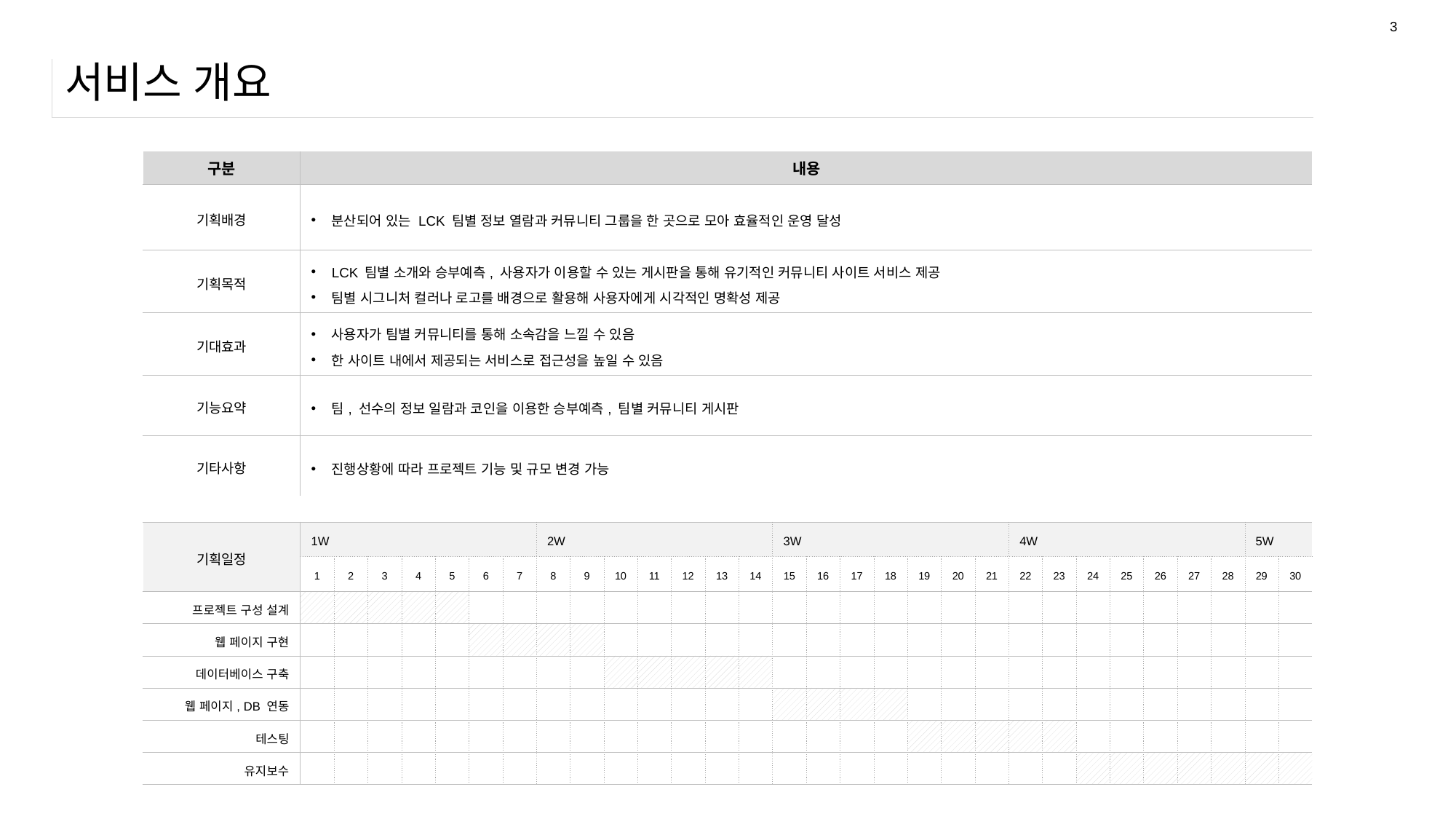

3
# 서비스 개요
| 구분 | 내용 |  |  |  |  |  |  |  |  |  |  |  |  |  |  |  |  |  |  |  |  |  |  |  |  |  |  |  |  |  |
| --- | --- | --- | --- | --- | --- | --- | --- | --- | --- | --- | --- | --- | --- | --- | --- | --- | --- | --- | --- | --- | --- | --- | --- | --- | --- | --- | --- | --- | --- | --- |
| 기획배경 | 분산되어 있는 LCK 팀별 정보 열람과 커뮤니티 그룹을 한 곳으로 모아 효율적인 운영 달성 |  |  |  |  |  |  |  |  |  |  |  |  |  |  |  |  |  |  |  |  |  |  |  |  |  |  |  |  |  |
| 기획목적 | LCK 팀별 소개와 승부예측, 사용자가 이용할 수 있는 게시판을 통해 유기적인 커뮤니티 사이트 서비스 제공 팀별 시그니처 컬러나 로고를 배경으로 활용해 사용자에게 시각적인 명확성 제공 |  |  |  |  |  |  |  |  |  |  |  |  |  |  |  |  |  |  |  |  |  |  |  |  |  |  |  |  |  |
| 기대효과 | 사용자가 팀별 커뮤니티를 통해 소속감을 느낄 수 있음 한 사이트 내에서 제공되는 서비스로 접근성을 높일 수 있음 |  |  |  |  |  |  |  |  |  |  |  |  |  |  |  |  |  |  |  |  |  |  |  |  |  |  |  |  |  |
| 기능요약 | 팀, 선수의 정보 일람과 코인을 이용한 승부예측, 팀별 커뮤니티 게시판 |  |  |  |  |  |  |  |  |  |  |  |  |  |  |  |  |  |  |  |  |  |  |  |  |  |  |  |  |  |
| 기타사항 | 진행상황에 따라 프로젝트 기능 및 규모 변경 가능 |  |  |  |  |  |  |  |  |  |  |  |  |  |  |  |  |  |  |  |  |  |  |  |  |  |  |  |  |  |
|  |  |  |  |  |  |  |  |  |  |  |  |  |  |  |  |  |  |  |  |  |  |  |  |  |  |  |  |  |  |  |
| 기획일정 | 1W |  |  |  |  |  |  | 2W |  |  |  |  |  |  | 3W |  |  |  |  |  |  | 4W |  |  |  |  |  |  | 5W |  |
|  | 1 | 2 | 3 | 4 | 5 | 6 | 7 | 8 | 9 | 10 | 11 | 12 | 13 | 14 | 15 | 16 | 17 | 18 | 19 | 20 | 21 | 22 | 23 | 24 | 25 | 26 | 27 | 28 | 29 | 30 |
| 프로젝트 구성 설계 |  |  |  |  |  |  |  |  |  |  |  |  |  |  |  |  |  |  |  |  |  |  |  |  |  |  |  |  |  |  |
| 웹 페이지 구현 |  |  |  |  |  |  |  |  |  |  |  |  |  |  |  |  |  |  |  |  |  |  |  |  |  |  |  |  |  |  |
| 데이터베이스 구축 |  |  |  |  |  |  |  |  |  |  |  |  |  |  |  |  |  |  |  |  |  |  |  |  |  |  |  |  |  |  |
| 웹 페이지, DB 연동 |  |  |  |  |  |  |  |  |  |  |  |  |  |  |  |  |  |  |  |  |  |  |  |  |  |  |  |  |  |  |
| 테스팅 |  |  |  |  |  |  |  |  |  |  |  |  |  |  |  |  |  |  |  |  |  |  |  |  |  |  |  |  |  |  |
| 유지보수 |  |  |  |  |  |  |  |  |  |  |  |  |  |  |  |  |  |  |  |  |  |  |  |  |  |  |  |  |  |  |